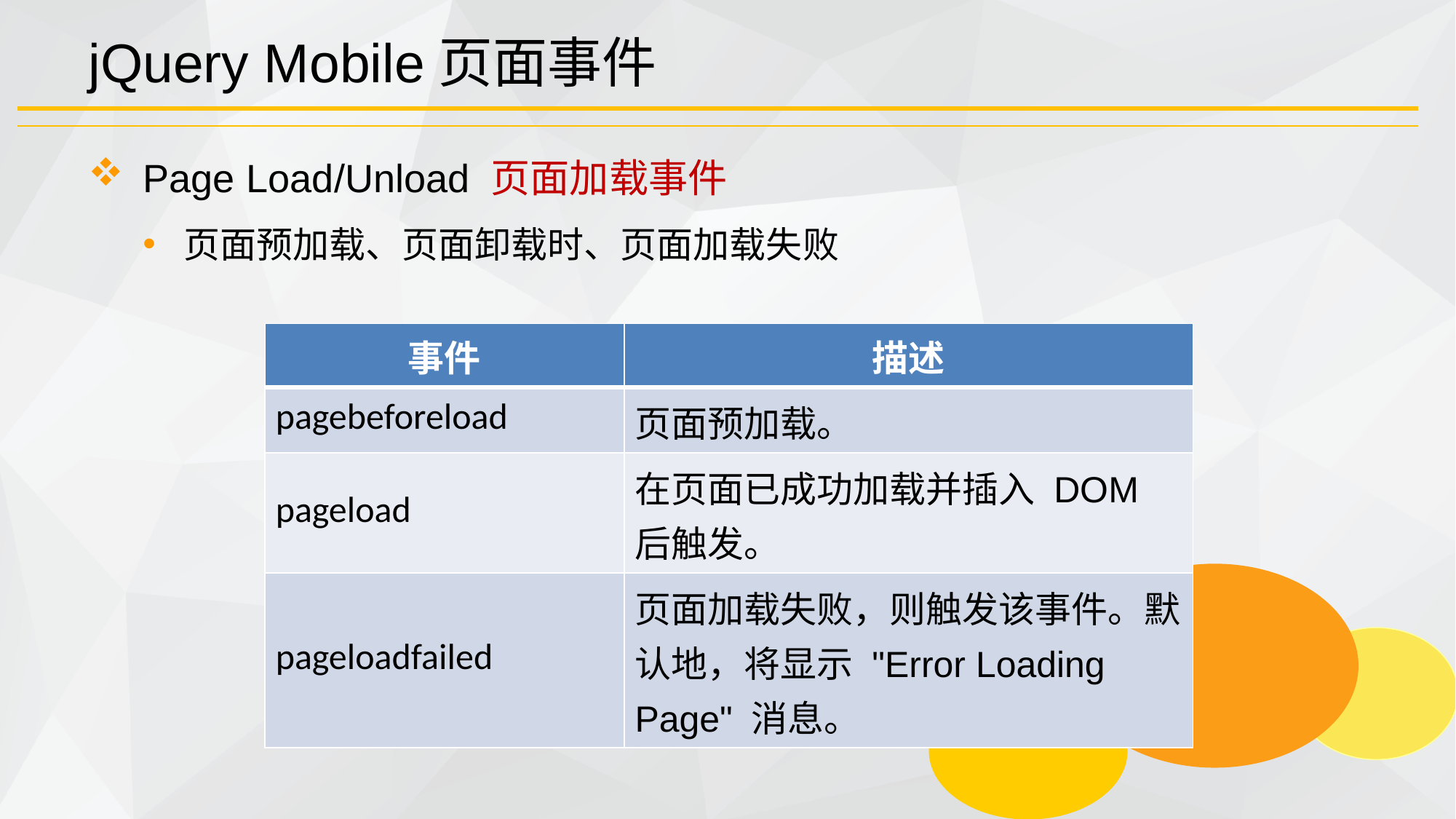

# jQuery Mobile页面事件
Page Load/Unload 页面加载事件
页面预加载、页面卸载时、页面加载失败

| 事件 | 描述 |
| --- | --- |
| pagebeforeload | 页面预加载。 |
| pageload | 在页面已成功加载并插入 DOM 后触发。 |
| pageloadfailed | 页面加载失败，则触发该事件。默认地，将显示 "Error Loading Page" 消息。 |